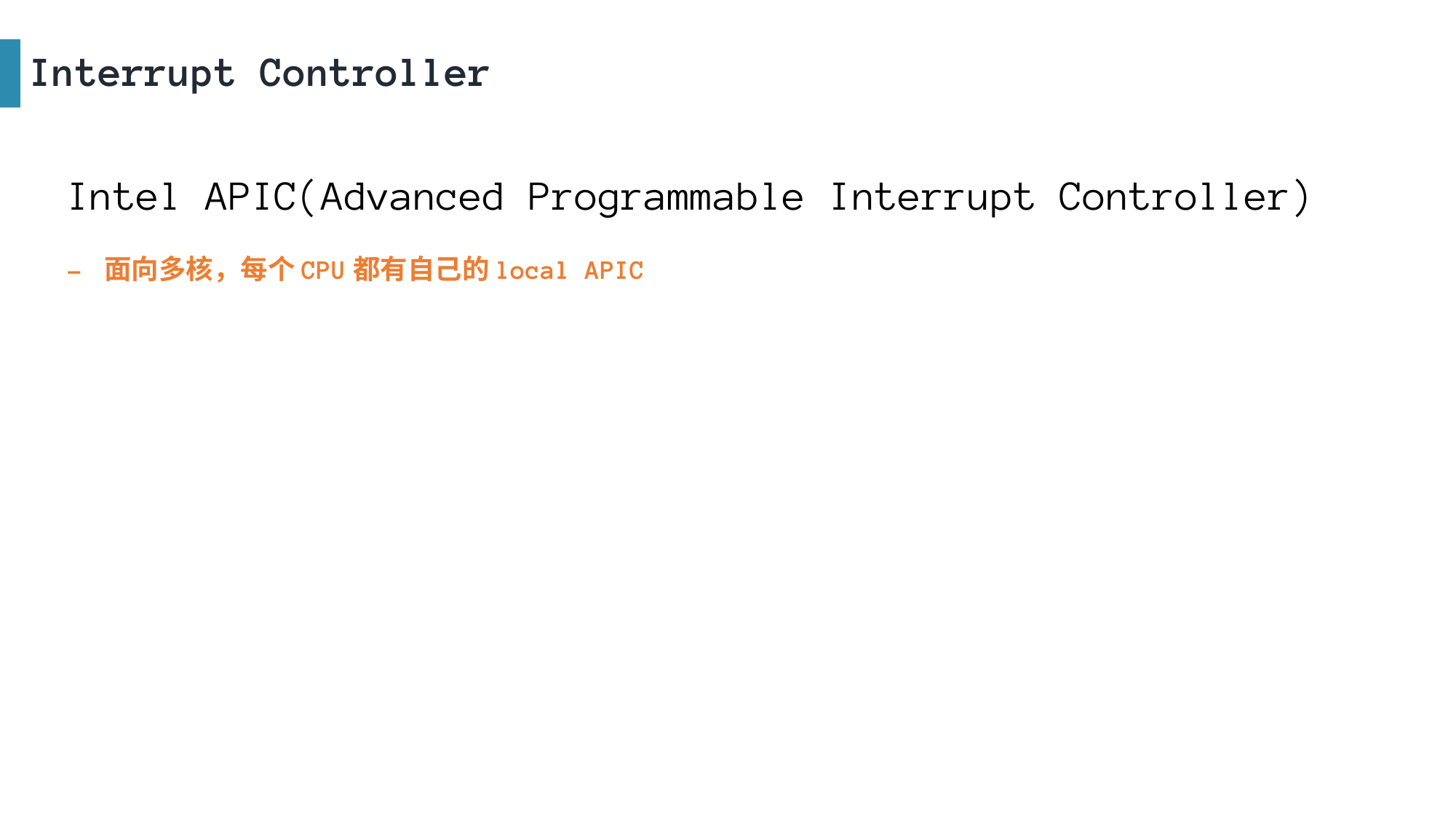

Interrupt Controller

Intel APIC(Advanced Programmable Interrupt Controller)

- 面向多核，每个CPU都有自己的local APIC